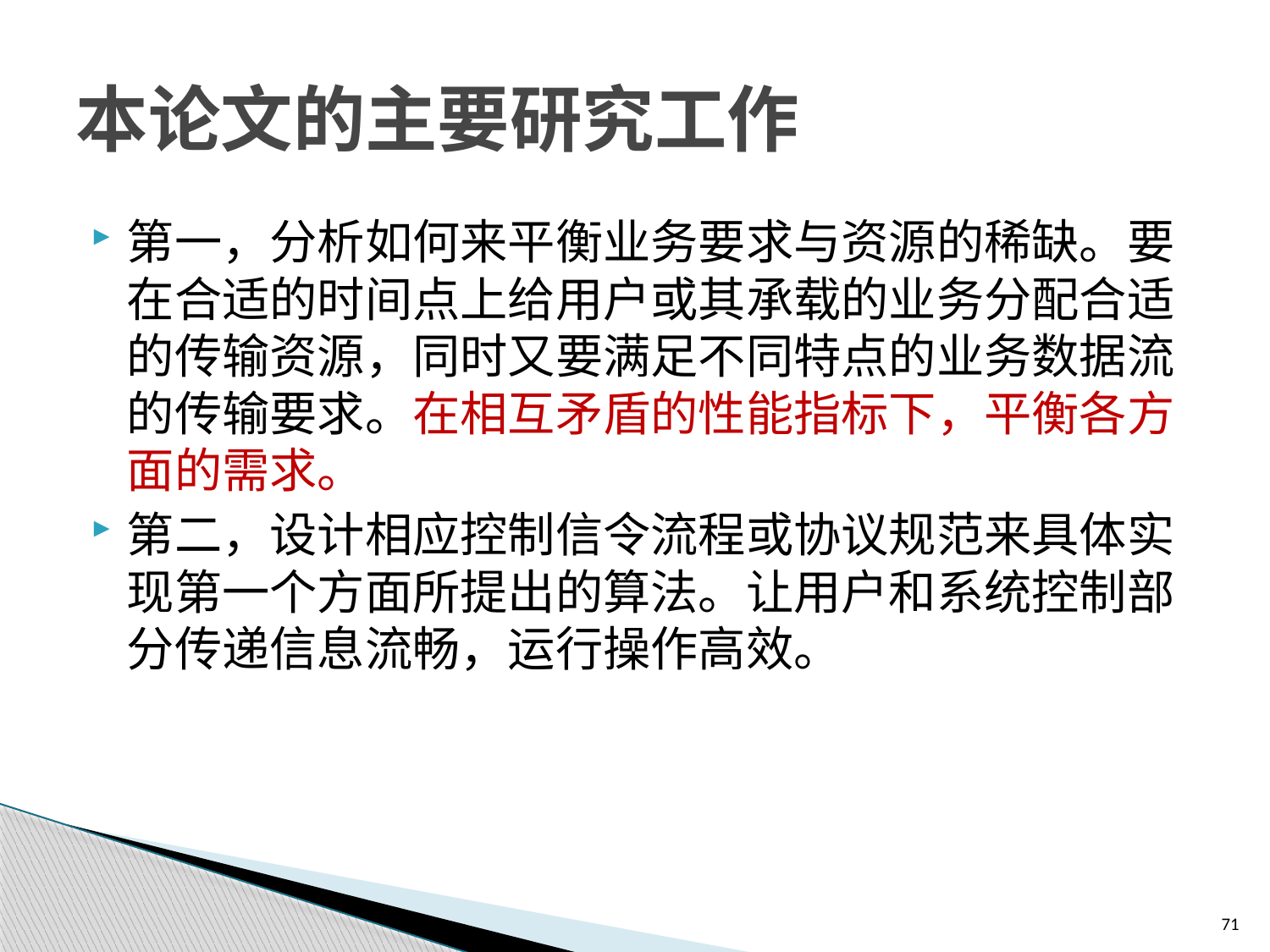

# 本论文的主要研究工作
第一，分析如何来平衡业务要求与资源的稀缺。要在合适的时间点上给用户或其承载的业务分配合适的传输资源，同时又要满足不同特点的业务数据流的传输要求。在相互矛盾的性能指标下，平衡各方面的需求。
第二，设计相应控制信令流程或协议规范来具体实现第一个方面所提出的算法。让用户和系统控制部分传递信息流畅，运行操作高效。
71